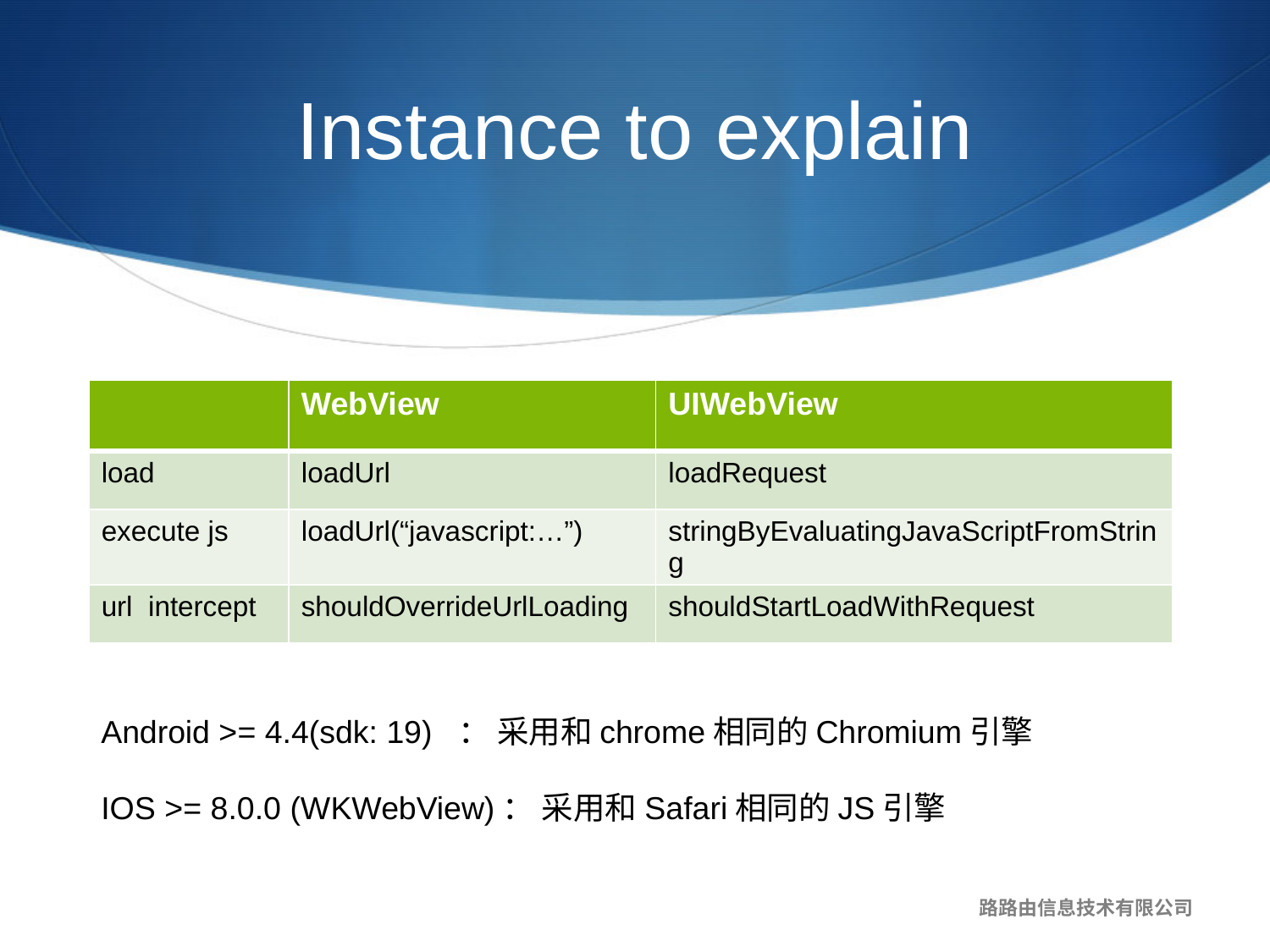

# Instance to explain
|  | WebView | UIWebView |
| --- | --- | --- |
| load | loadUrl | loadRequest |
| execute js | loadUrl(“javascript:…”) | stringByEvaluatingJavaScriptFromString |
| url intercept | shouldOverrideUrlLoading | shouldStartLoadWithRequest |
Android >= 4.4(sdk: 19)  ： 采用和chrome相同的Chromium引擎

IOS >= 8.0.0 (WKWebView)： 采用和Safari相同的JS引擎
路路由信息技术有限公司